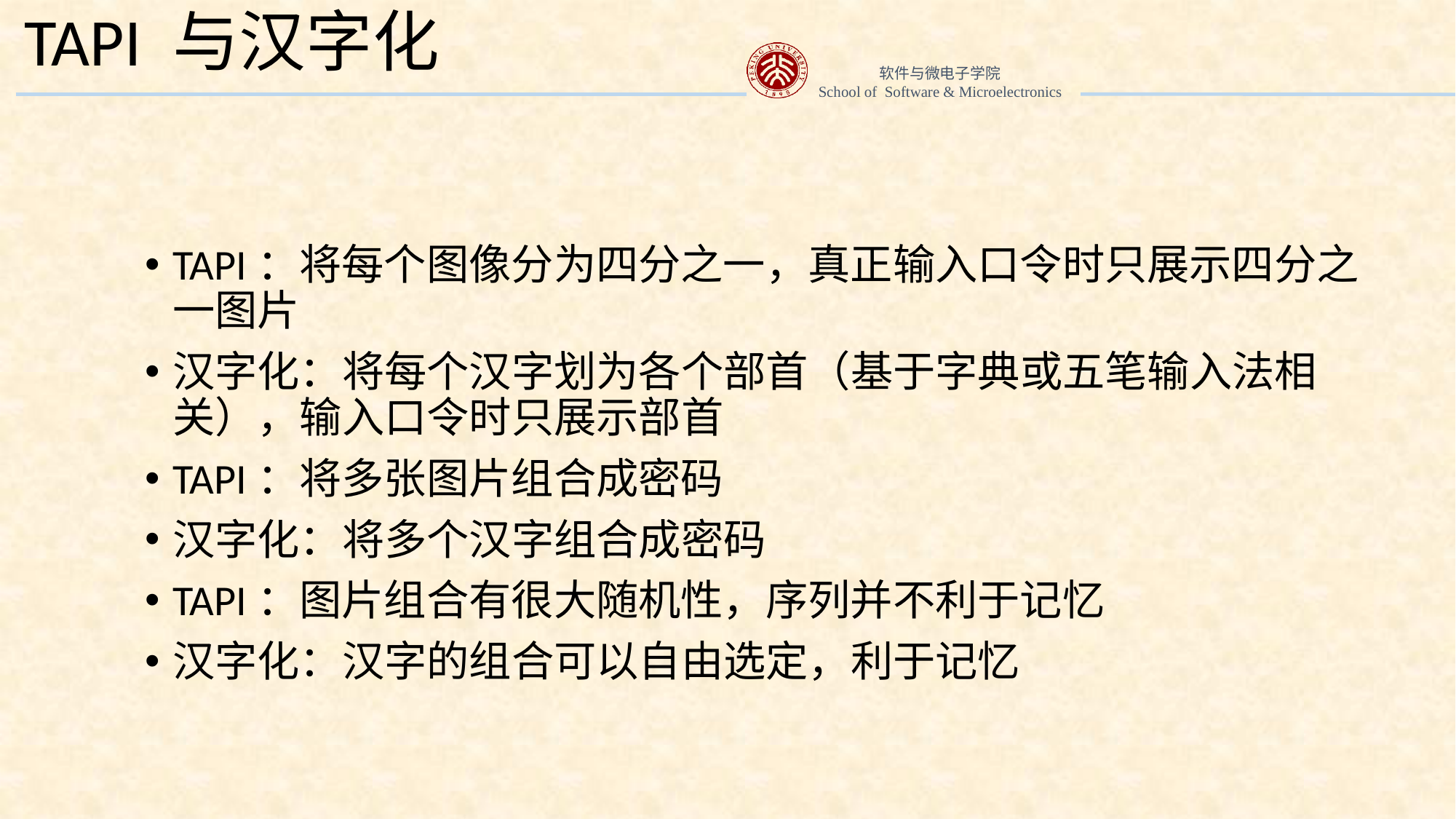

# TAPI 与汉字化
TAPI：将每个图像分为四分之一，真正输入口令时只展示四分之一图片
汉字化：将每个汉字划为各个部首（基于字典或五笔输入法相关），输入口令时只展示部首
TAPI：将多张图片组合成密码
汉字化：将多个汉字组合成密码
TAPI：图片组合有很大随机性，序列并不利于记忆
汉字化：汉字的组合可以自由选定，利于记忆